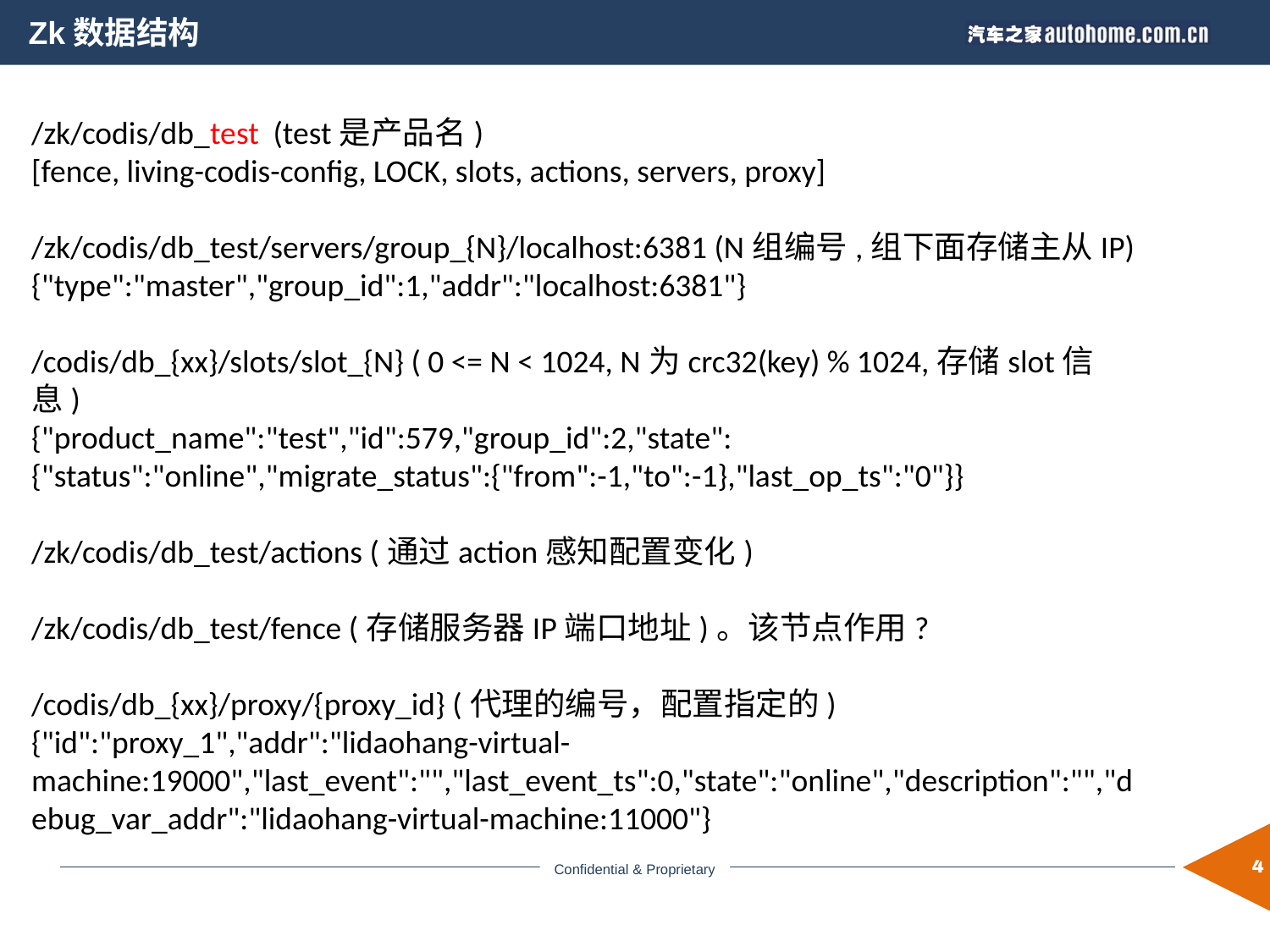

Zk数据结构
/zk/codis/db_test  (test是产品名)
[fence, living-codis-config, LOCK, slots, actions, servers, proxy]

/zk/codis/db_test/servers/group_{N}/localhost:6381 (N组编号,组下面存储主从IP)
{"type":"master","group_id":1,"addr":"localhost:6381"}

/codis/db_{xx}/slots/slot_{N} ( 0 <= N < 1024, N为crc32(key) % 1024,存储slot信息)
{"product_name":"test","id":579,"group_id":2,"state":{"status":"online","migrate_status":{"from":-1,"to":-1},"last_op_ts":"0"}}

/zk/codis/db_test/actions (通过action感知配置变化)

/zk/codis/db_test/fence (存储服务器IP端口地址)。该节点作用?

/codis/db_{xx}/proxy/{proxy_id} (代理的编号，配置指定的)
{"id":"proxy_1","addr":"lidaohang-virtual-machine:19000","last_event":"","last_event_ts":0,"state":"online","description":"","debug_var_addr":"lidaohang-virtual-machine:11000"}

4